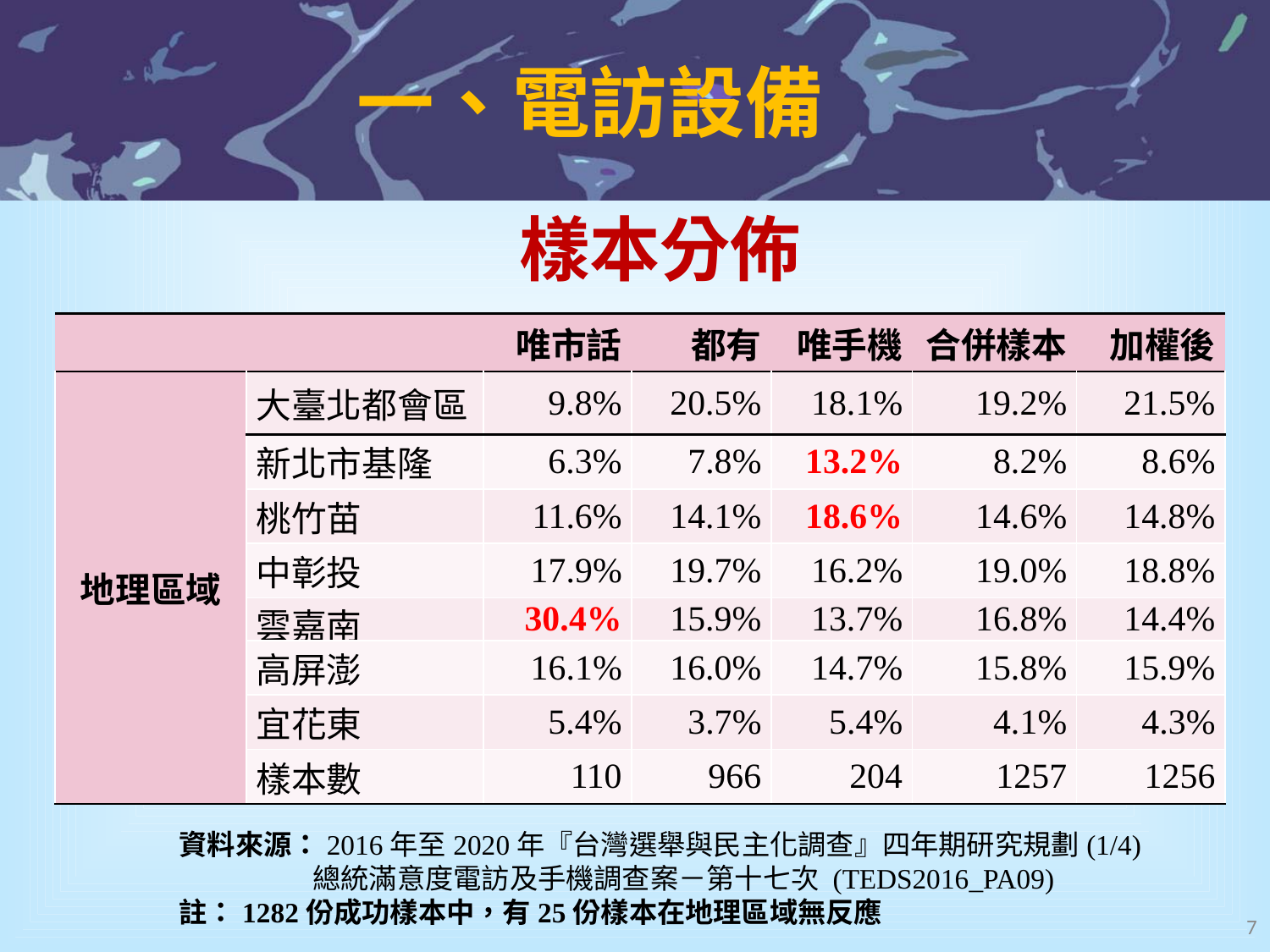

# 一、電訪設備
樣本分佈
樣本分佈
|  |  | 唯市話 | 都有 | 唯手機 | 合併樣本 | 加權後 |
| --- | --- | --- | --- | --- | --- | --- |
| 地理區域 | 大臺北都會區 | 9.8% | 20.5% | 18.1% | 19.2% | 21.5% |
|  | 新北市基隆 | 6.3% | 7.8% | 13.2% | 8.2% | 8.6% |
|  | 桃竹苗 | 11.6% | 14.1% | 18.6% | 14.6% | 14.8% |
|  | 中彰投 | 17.9% | 19.7% | 16.2% | 19.0% | 18.8% |
|  | 雲嘉南 | 30.4% | 15.9% | 13.7% | 16.8% | 14.4% |
|  | 高屏澎 | 16.1% | 16.0% | 14.7% | 15.8% | 15.9% |
|  | 宜花東 | 5.4% | 3.7% | 5.4% | 4.1% | 4.3% |
|  | 樣本數 | 110 | 966 | 204 | 1257 | 1256 |
資料來源：2016年至2020年『台灣選舉與民主化調查』四年期研究規劃(1/4)
                    總統滿意度電訪及手機調查案－第十七次 (TEDS2016_PA09)
註：1282份成功樣本中，有25份樣本在地理區域無反應

7